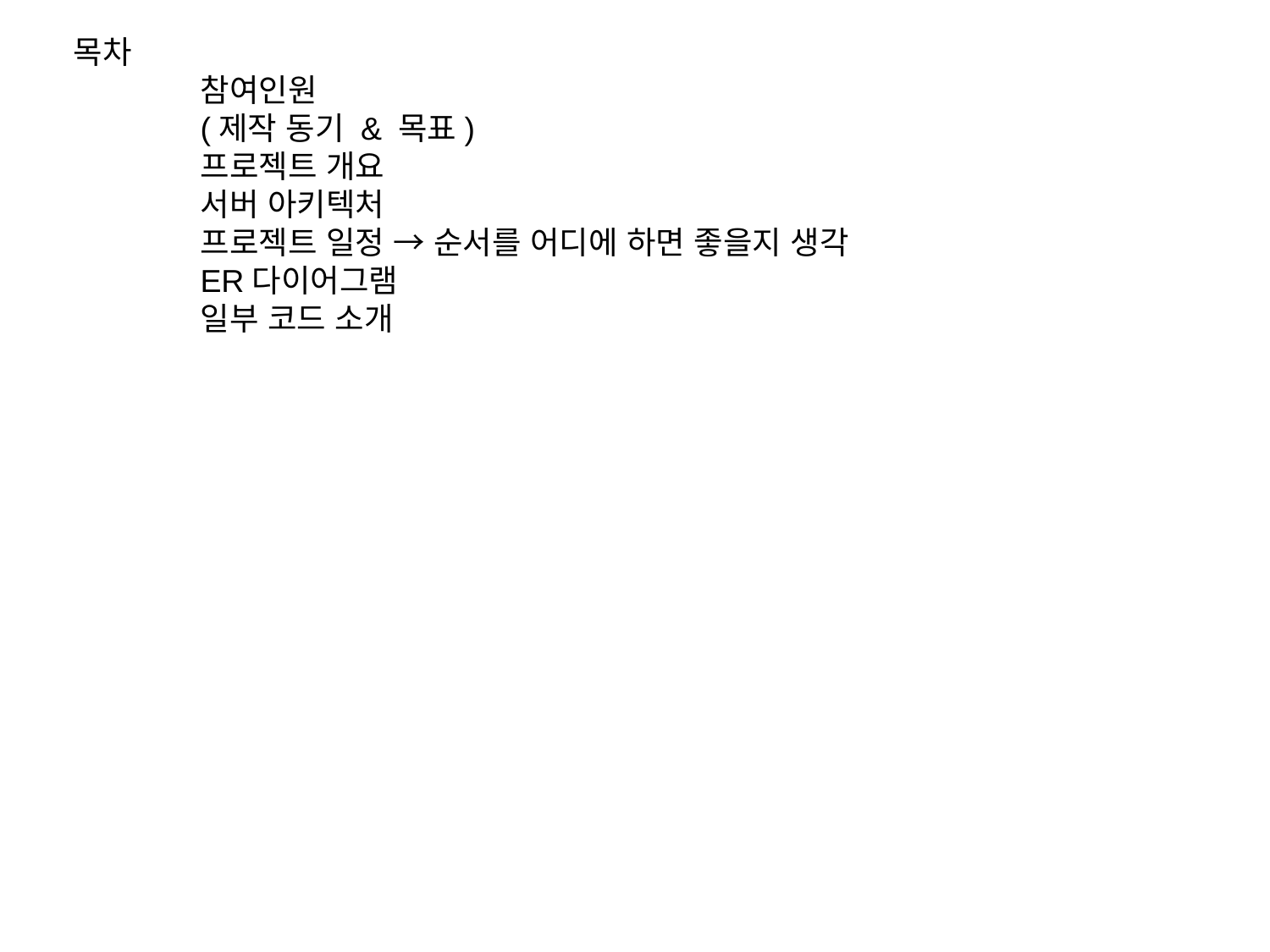

목차
	참여인원
	(제작 동기 & 목표)
	프로젝트 개요
	서버 아키텍처
	프로젝트 일정 → 순서를 어디에 하면 좋을지 생각
	ER다이어그램
	일부 코드 소개